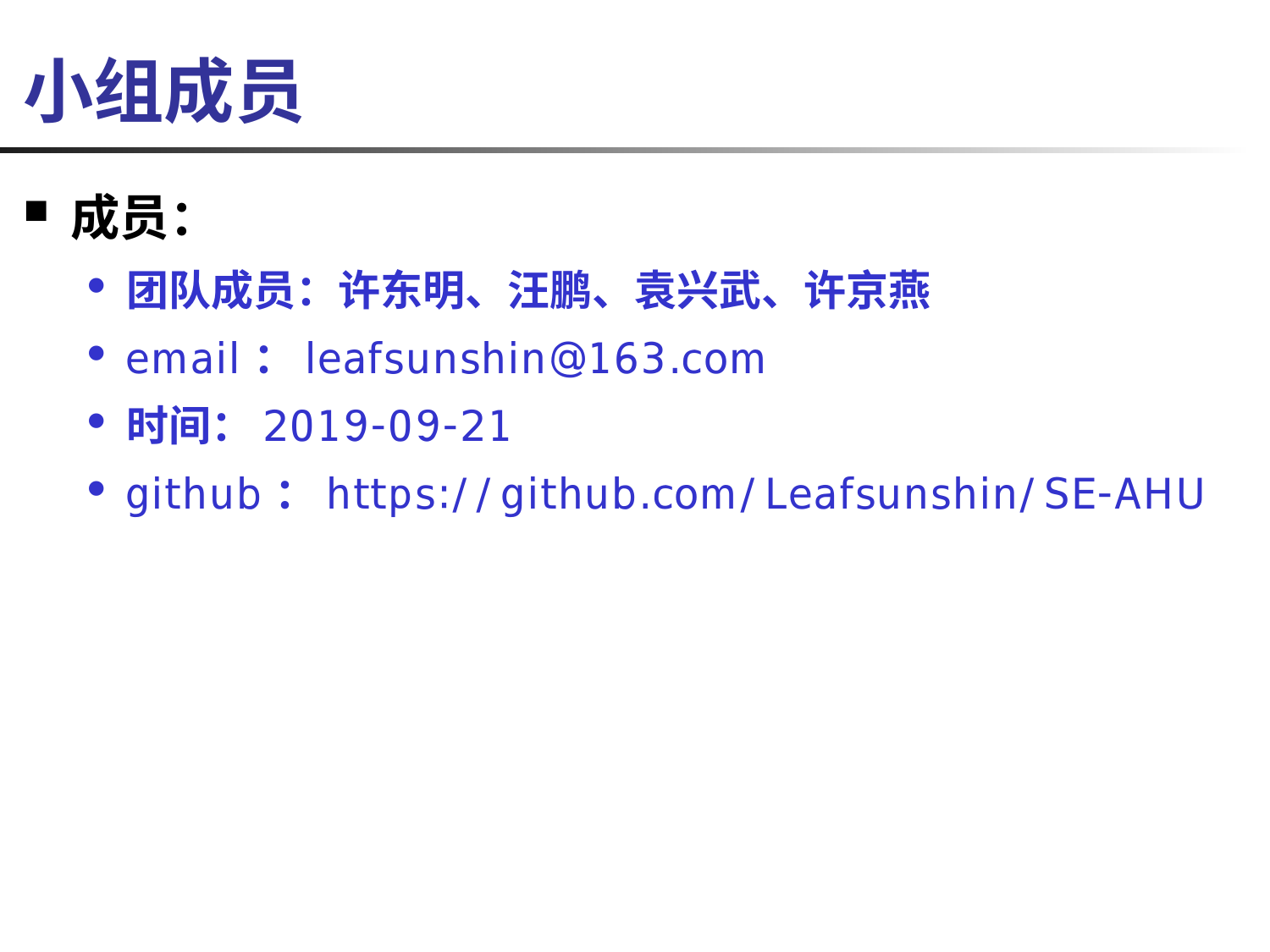

# 小组成员
成员：
团队成员：许东明、汪鹏、袁兴武、许京燕
email：leafsunshin@163.com
时间：2019-09-21
github：https://github.com/Leafsunshin/SE-AHU

2